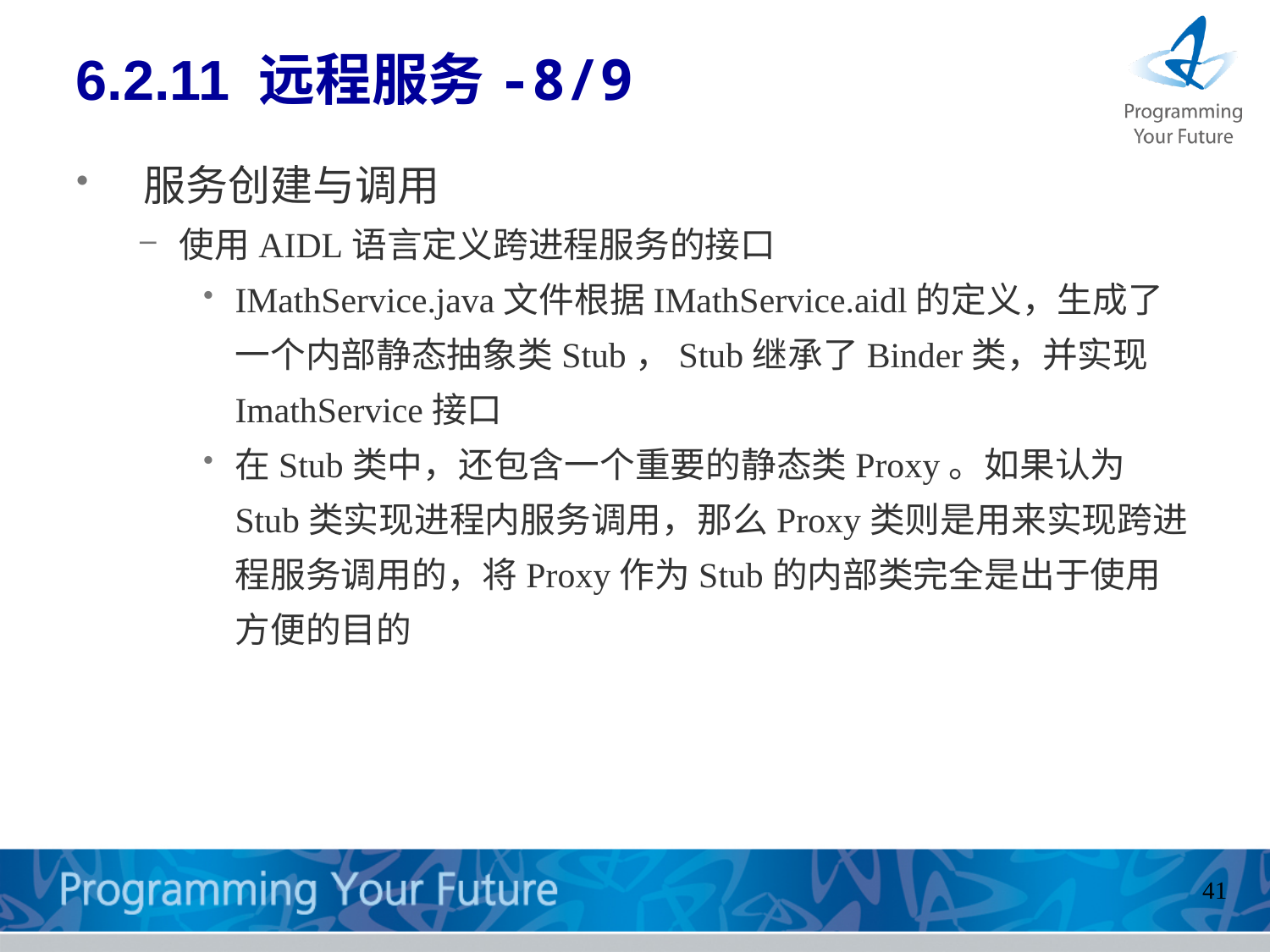

6.2.11 远程服务-8/9
 服务创建与调用
使用AIDL语言定义跨进程服务的接口
IMathService.java文件根据IMathService.aidl的定义，生成了一个内部静态抽象类Stub，Stub继承了Binder类，并实现ImathService接口
在Stub类中，还包含一个重要的静态类Proxy。如果认为Stub类实现进程内服务调用，那么Proxy类则是用来实现跨进程服务调用的，将Proxy作为Stub的内部类完全是出于使用方便的目的